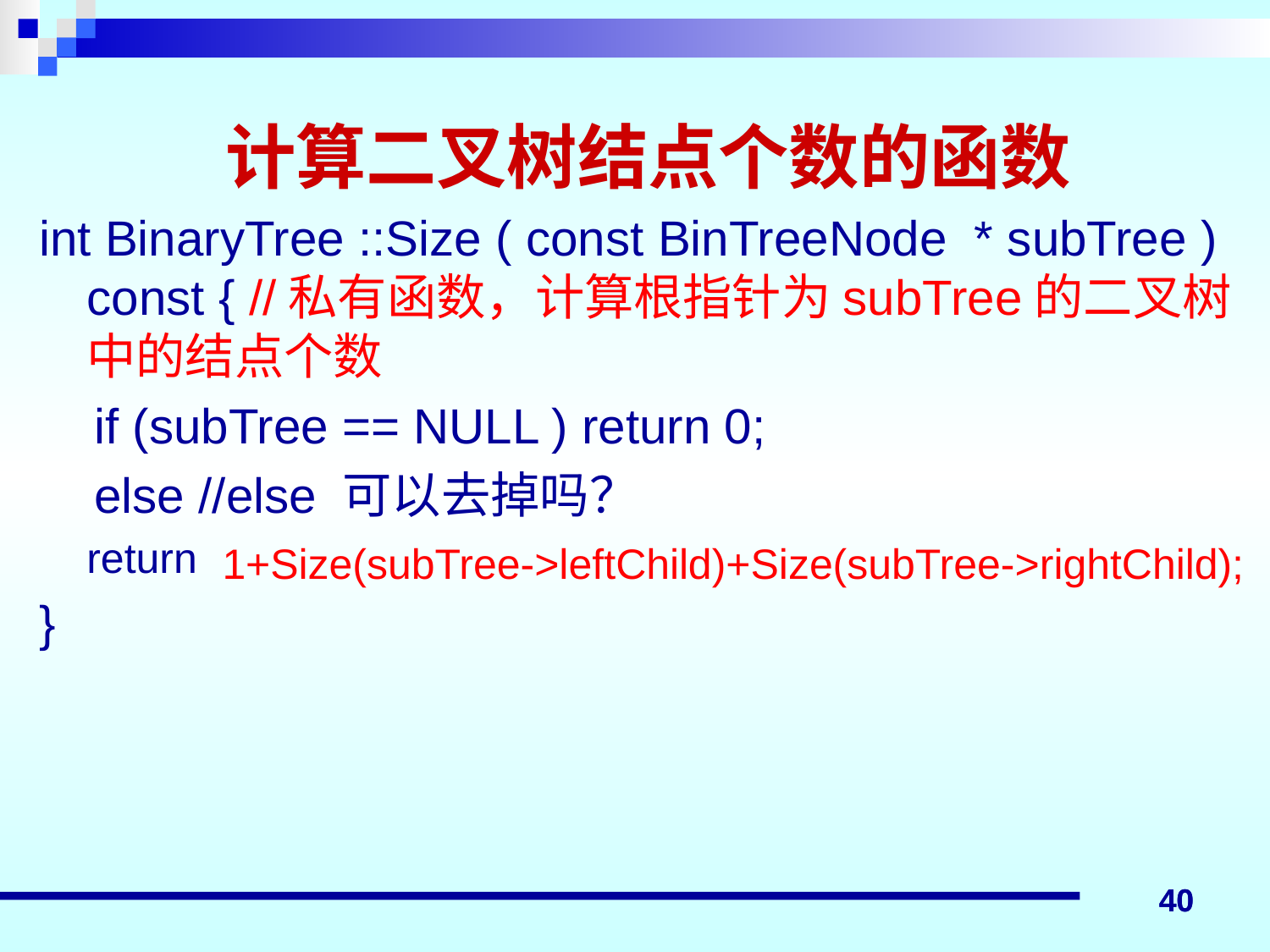

计算二叉树结点个数的函数
int BinaryTree ::Size ( const BinTreeNode  * subTree ) const { //私有函数，计算根指针为subTree的二叉树中的结点个数
    if (subTree == NULL ) return 0;
    else //else 可以去掉吗？
    return
}
1+Size(subTree->leftChild)+Size(subTree->rightChild);
40
40